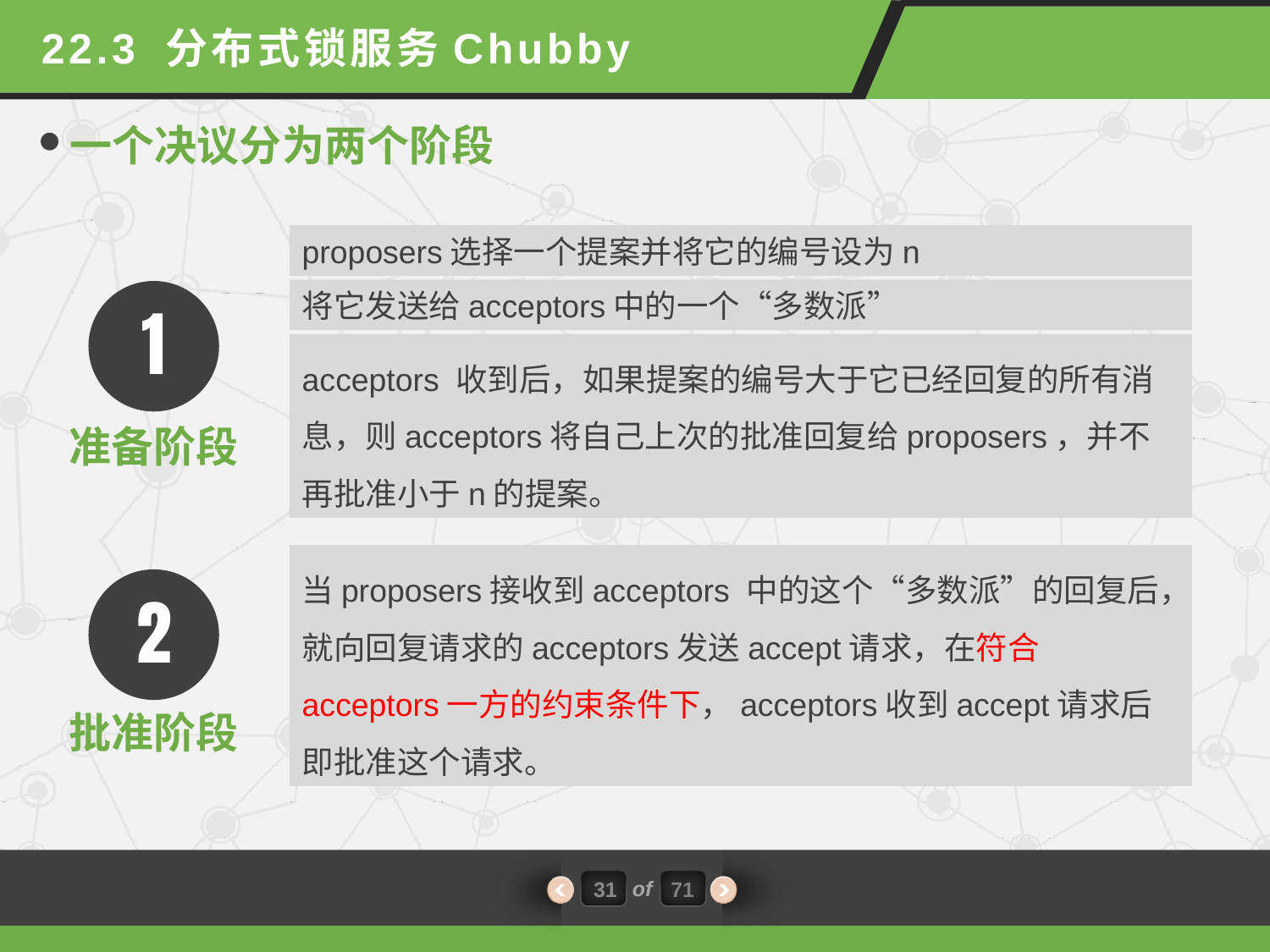

22.3 分布式锁服务Chubby
一个决议分为两个阶段

proposers选择一个提案并将它的编号设为n
将它发送给acceptors中的一个“多数派”
1
acceptors 收到后，如果提案的编号大于它已经回复的所有消息，则acceptors将自己上次的批准回复给proposers，并不再批准小于n的提案。
准备阶段
当proposers接收到acceptors 中的这个“多数派”的回复后，就向回复请求的acceptors发送accept请求，在符合acceptors一方的约束条件下，acceptors收到accept请求后即批准这个请求。
2
批准阶段
31